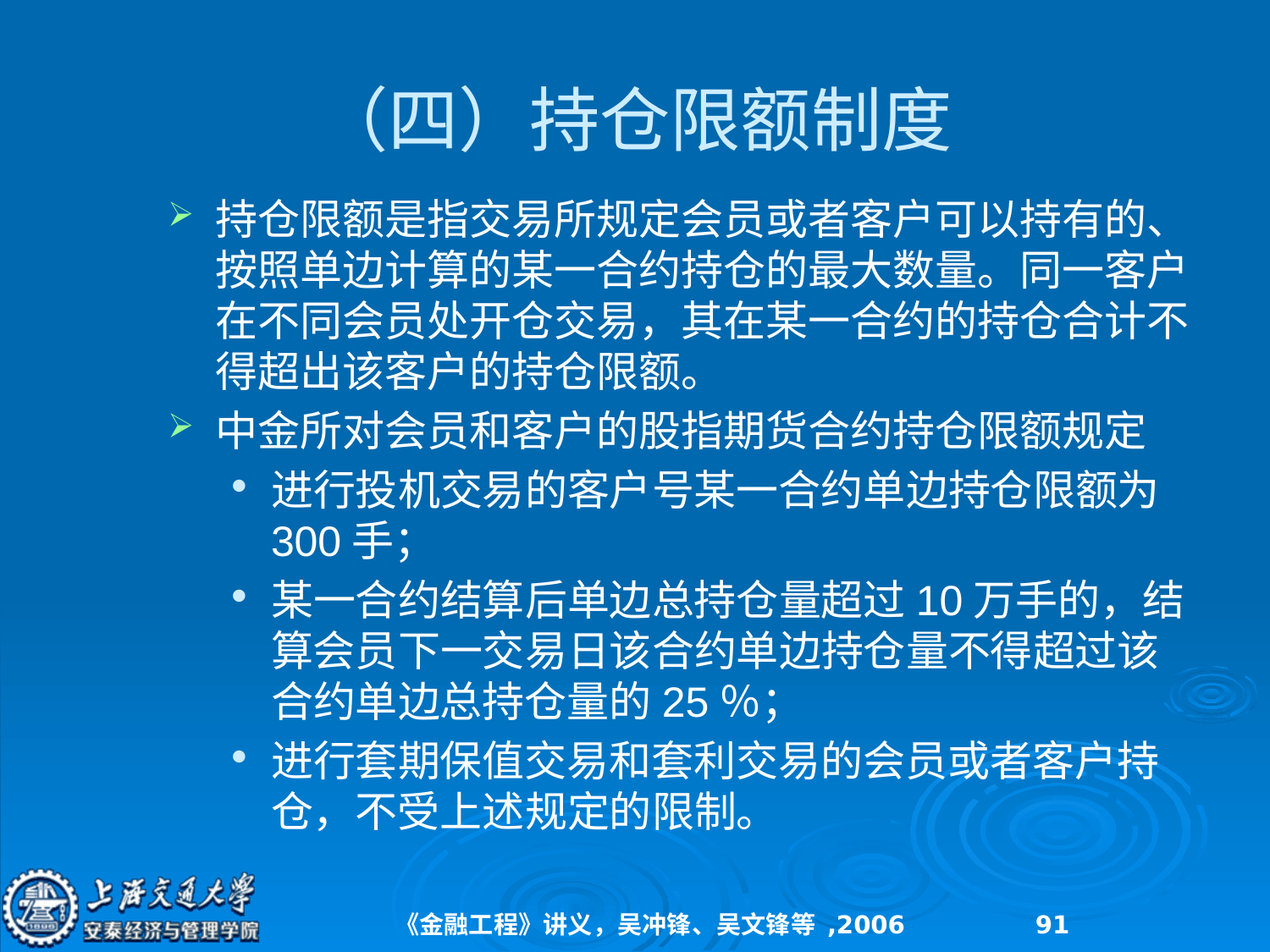

# （四）持仓限额制度
持仓限额是指交易所规定会员或者客户可以持有的、按照单边计算的某一合约持仓的最大数量。同一客户在不同会员处开仓交易，其在某一合约的持仓合计不得超出该客户的持仓限额。
中金所对会员和客户的股指期货合约持仓限额规定
进行投机交易的客户号某一合约单边持仓限额为300手；
某一合约结算后单边总持仓量超过10万手的，结算会员下一交易日该合约单边持仓量不得超过该合约单边总持仓量的25％；
进行套期保值交易和套利交易的会员或者客户持仓，不受上述规定的限制。